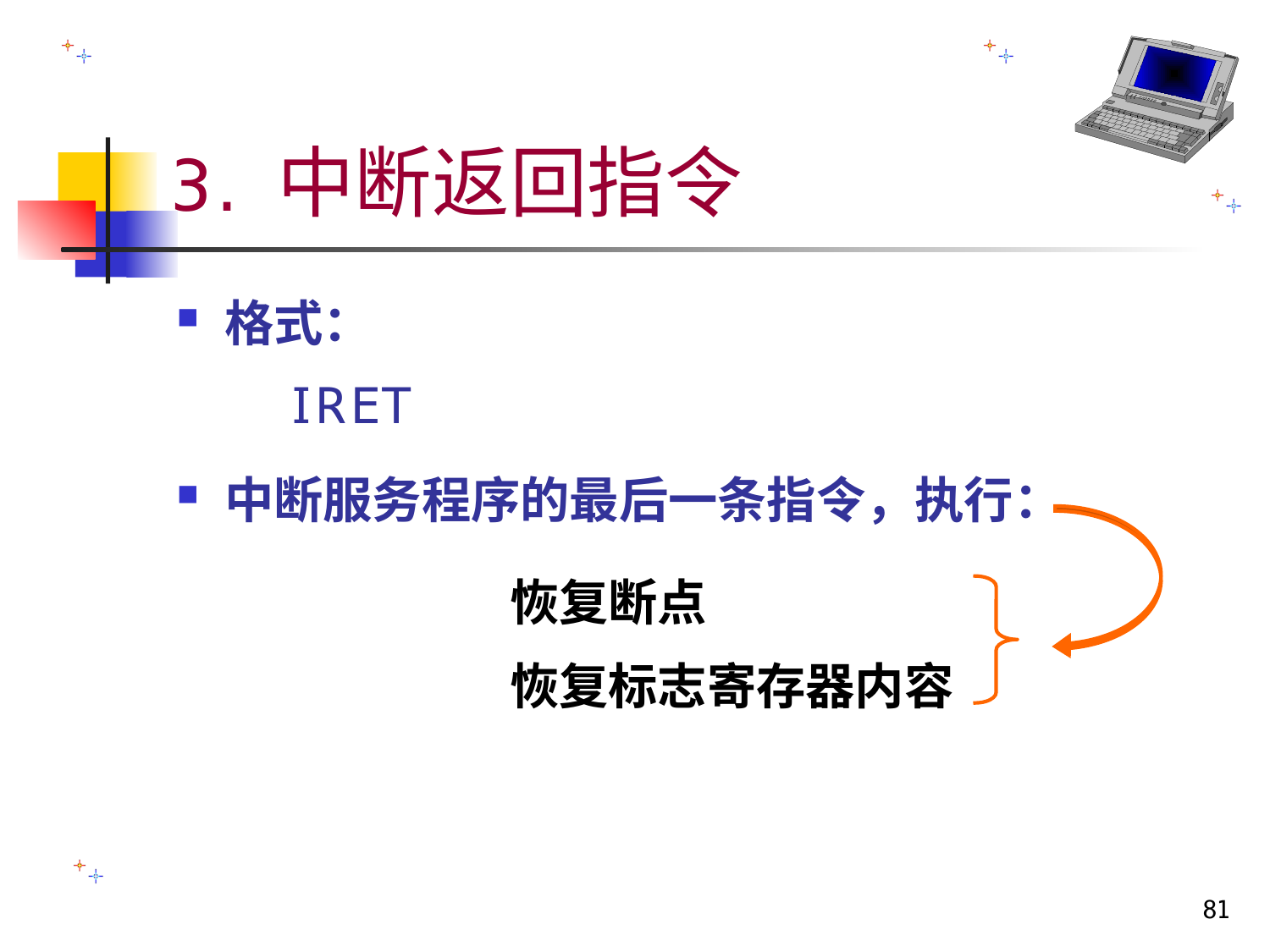

# 3. 中断返回指令
格式：
        IRET
中断服务程序的最后一条指令，执行：

恢复断点
恢复标志寄存器内容

81